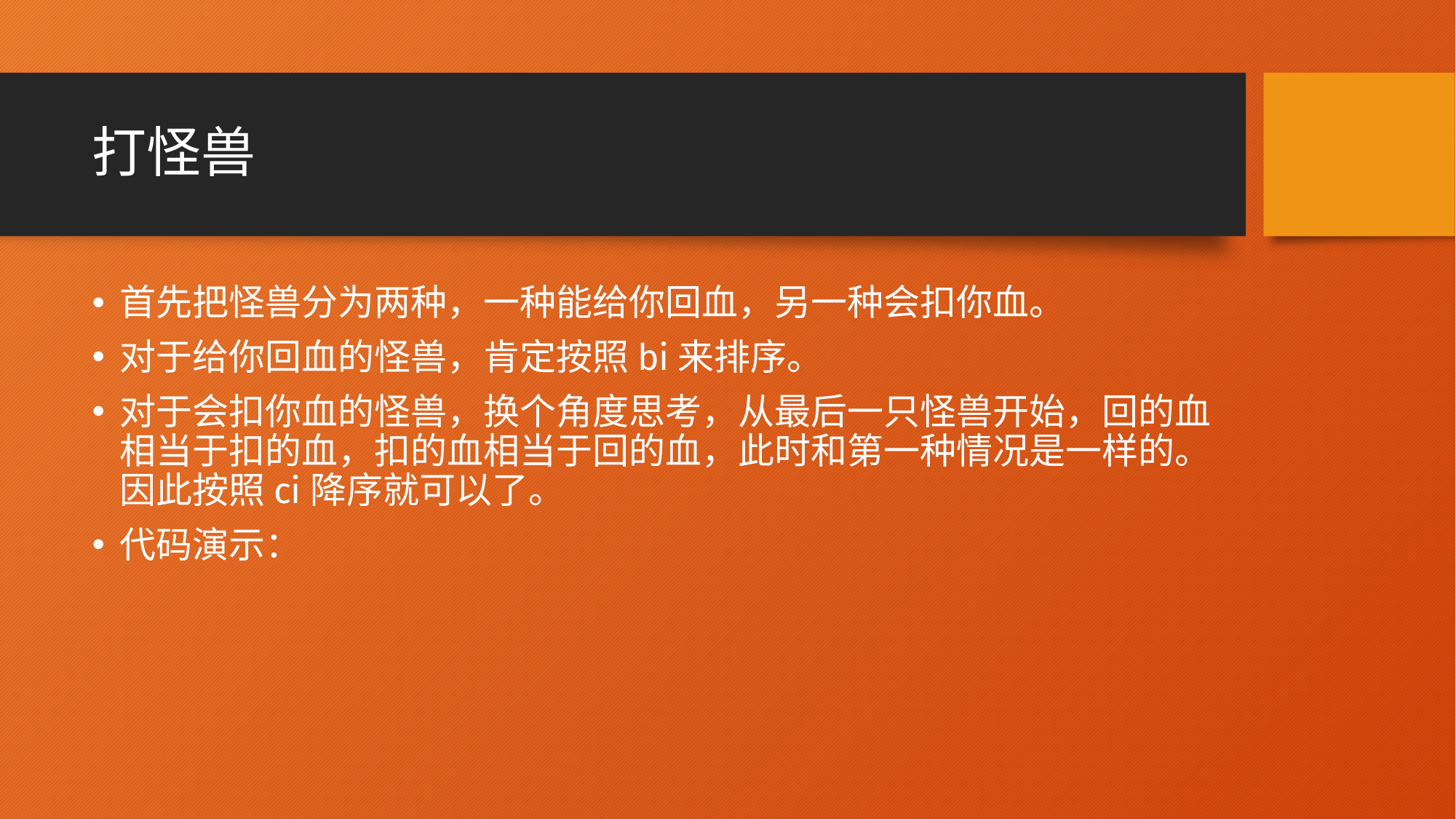

# 打怪兽
首先把怪兽分为两种，一种能给你回血，另一种会扣你血。
对于给你回血的怪兽，肯定按照bi来排序。
对于会扣你血的怪兽，换个角度思考，从最后一只怪兽开始，回的血相当于扣的血，扣的血相当于回的血，此时和第一种情况是一样的。因此按照ci降序就可以了。
代码演示：